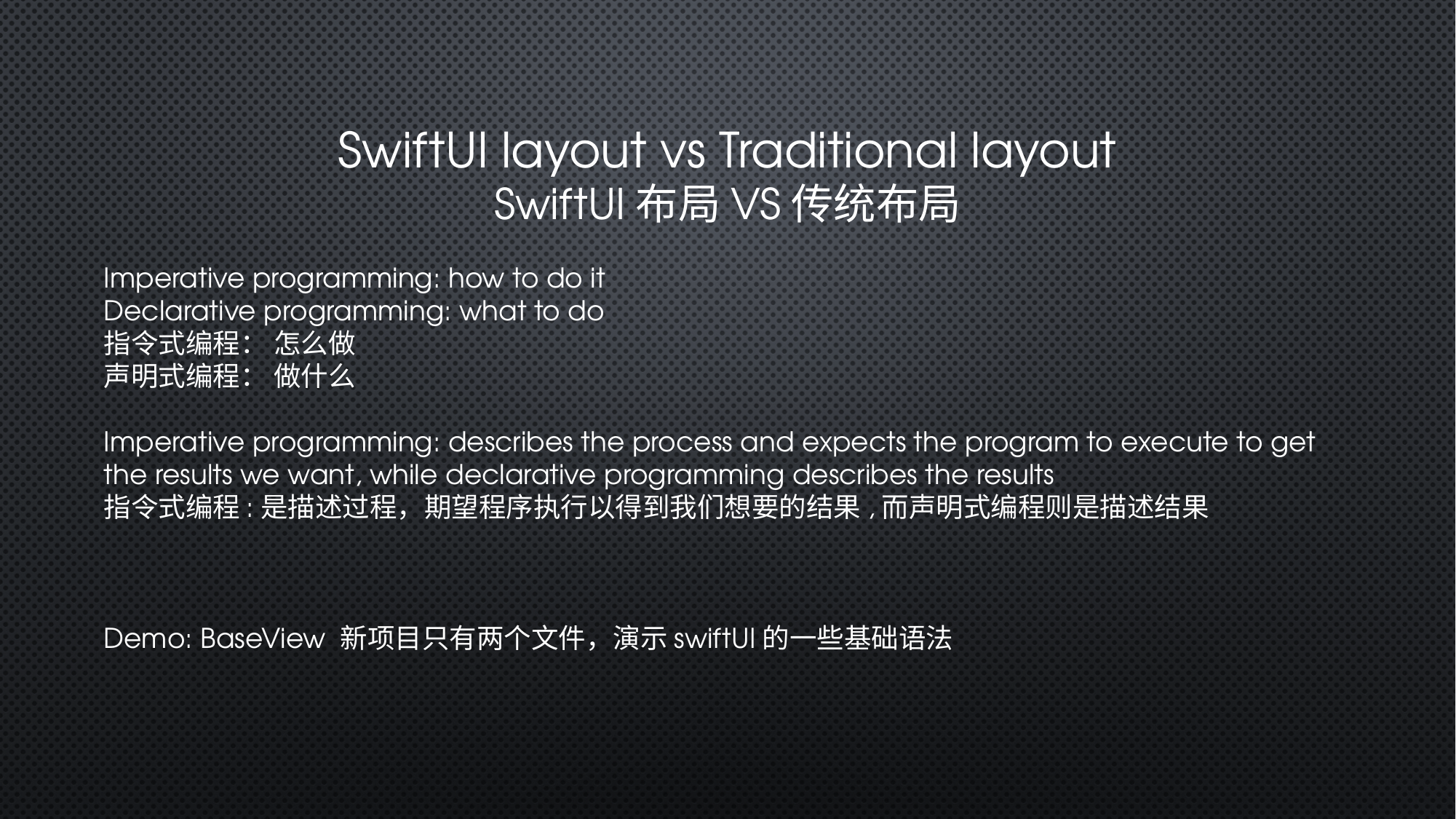

SwiftUI layout vs Traditional layout
SwiftUI布局VS传统布局

Imperative programming: how to do it
Declarative programming: what to do
指令式编程： 怎么做
声明式编程： 做什么

Imperative programming: describes the process and expects the program to execute to get the results we want, while declarative programming describes the results
指令式编程:是描述过程，期望程序执行以得到我们想要的结果,而声明式编程则是描述结果

Demo: BaseView 新项目只有两个文件，演示swiftUI的一些基础语法